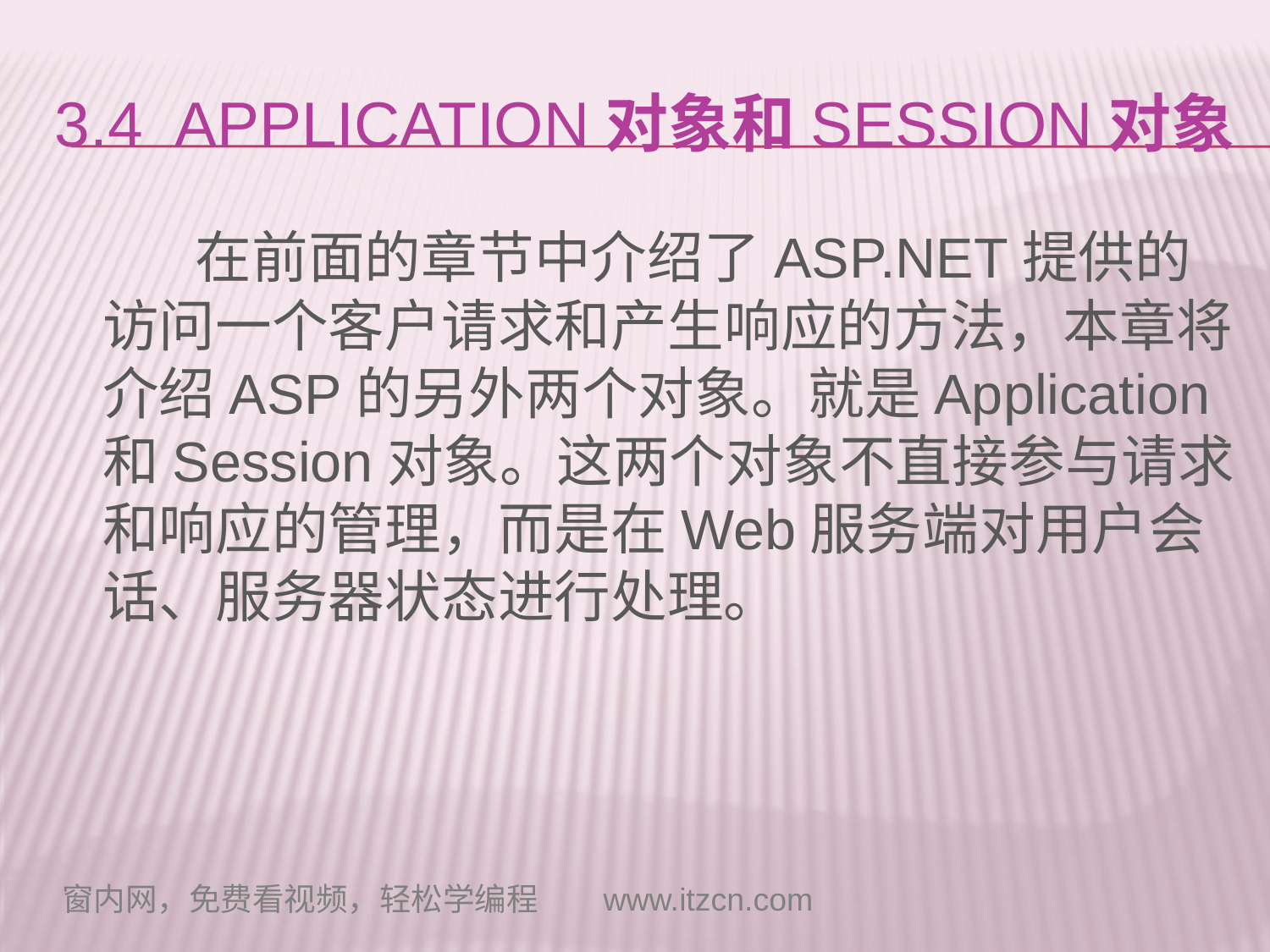

# 3.4  Application对象和Session对象
          在前面的章节中介绍了ASP.NET提供的访问一个客户请求和产生响应的方法，本章将介绍ASP的另外两个对象。就是Application和Session对象。这两个对象不直接参与请求和响应的管理，而是在Web服务端对用户会话、服务器状态进行处理。